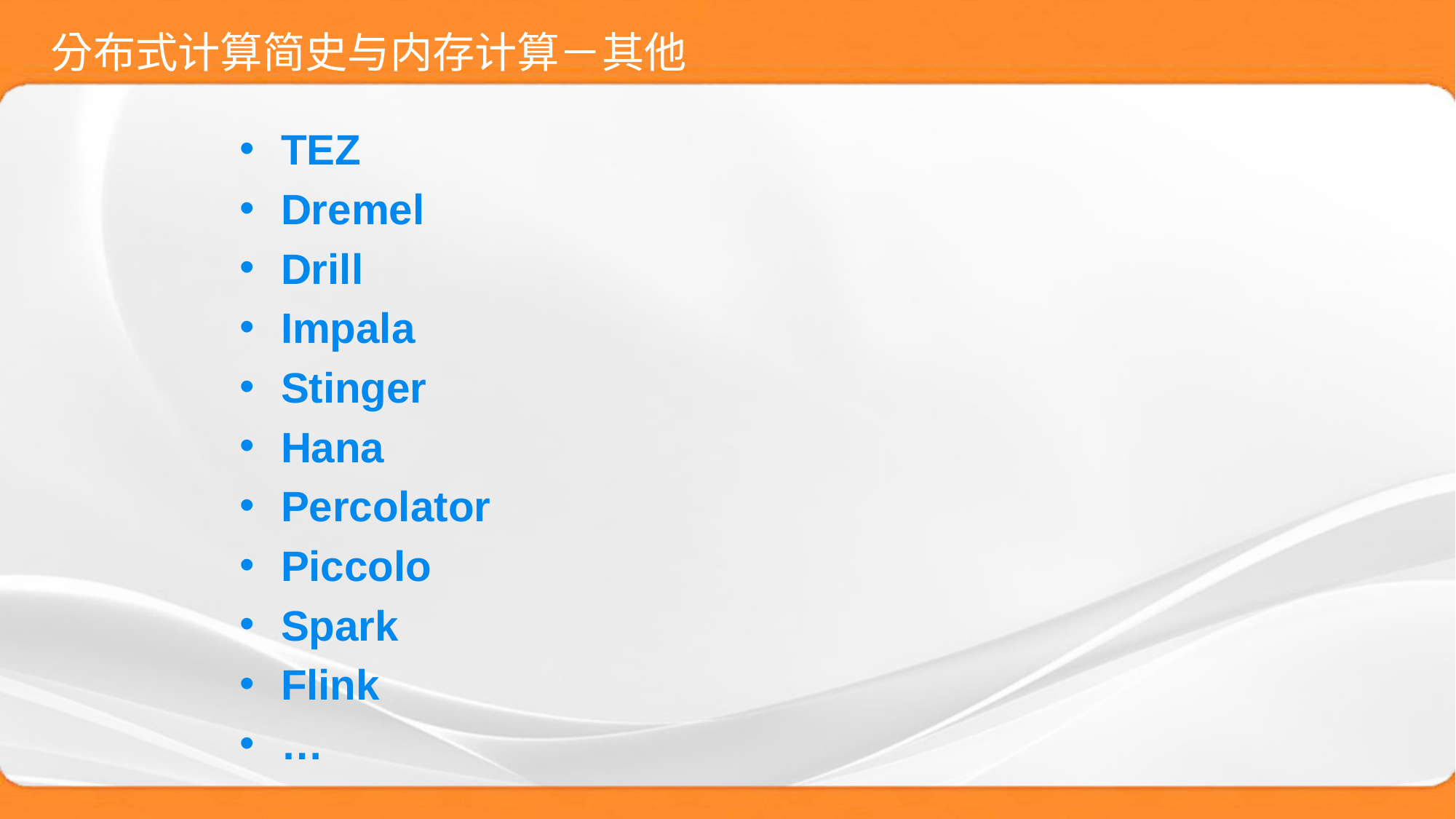

# 分布式计算简史与内存计算－其他
TEZ
Dremel
Drill
Impala
Stinger
Hana
Percolator
Piccolo
Spark
Flink
…